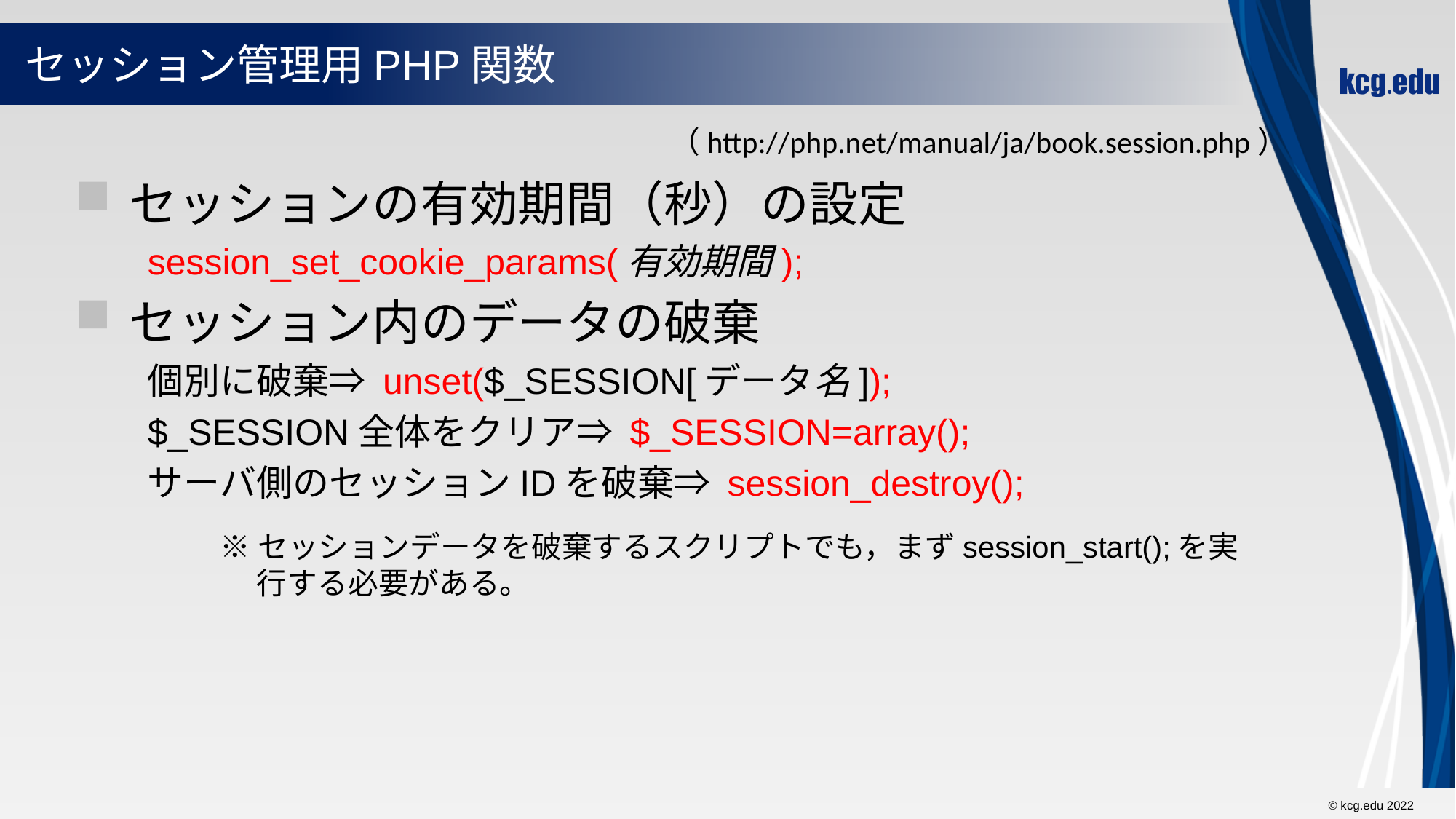

# セッション管理用PHP関数
（http://php.net/manual/ja/book.session.php）
セッションの有効期間（秒）の設定
session_set_cookie_params(有効期間);
セッション内のデータの破棄
個別に破棄⇒ unset($_SESSION[データ名]);
$_SESSION全体をクリア⇒ $_SESSION=array();
サーバ側のセッションIDを破棄⇒ session_destroy();
※セッションデータを破棄するスクリプトでも，まずsession_start();を実行する必要がある。